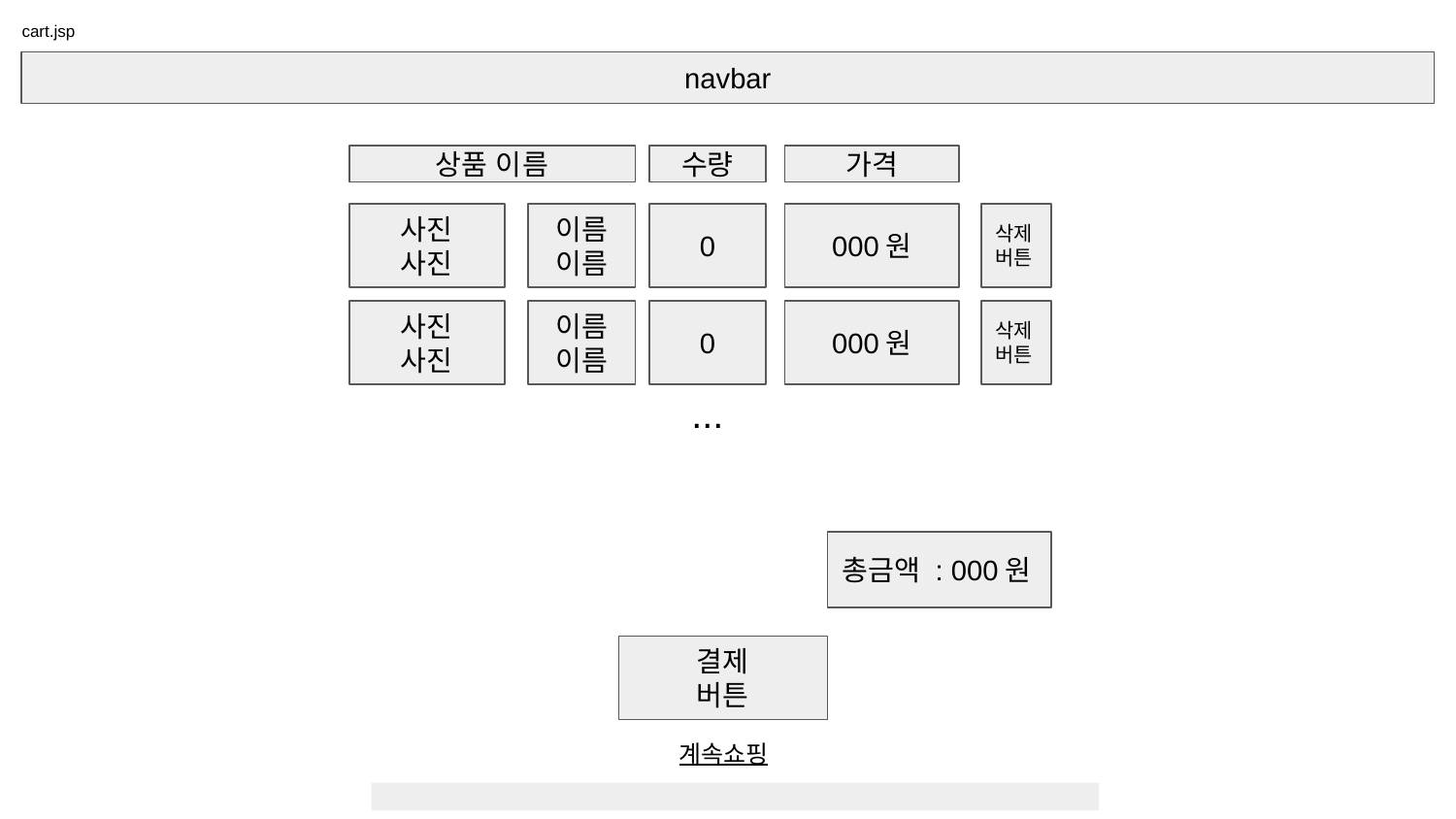

# cart.jsp
navbar
상품 이름
수량
가격
사진
사진
이름
이름
0
000원
삭제
버튼
사진
사진
이름
이름
0
000원
삭제
버튼
...
총금액 : 000원
결제
버튼
계속쇼핑
찾아오는 길